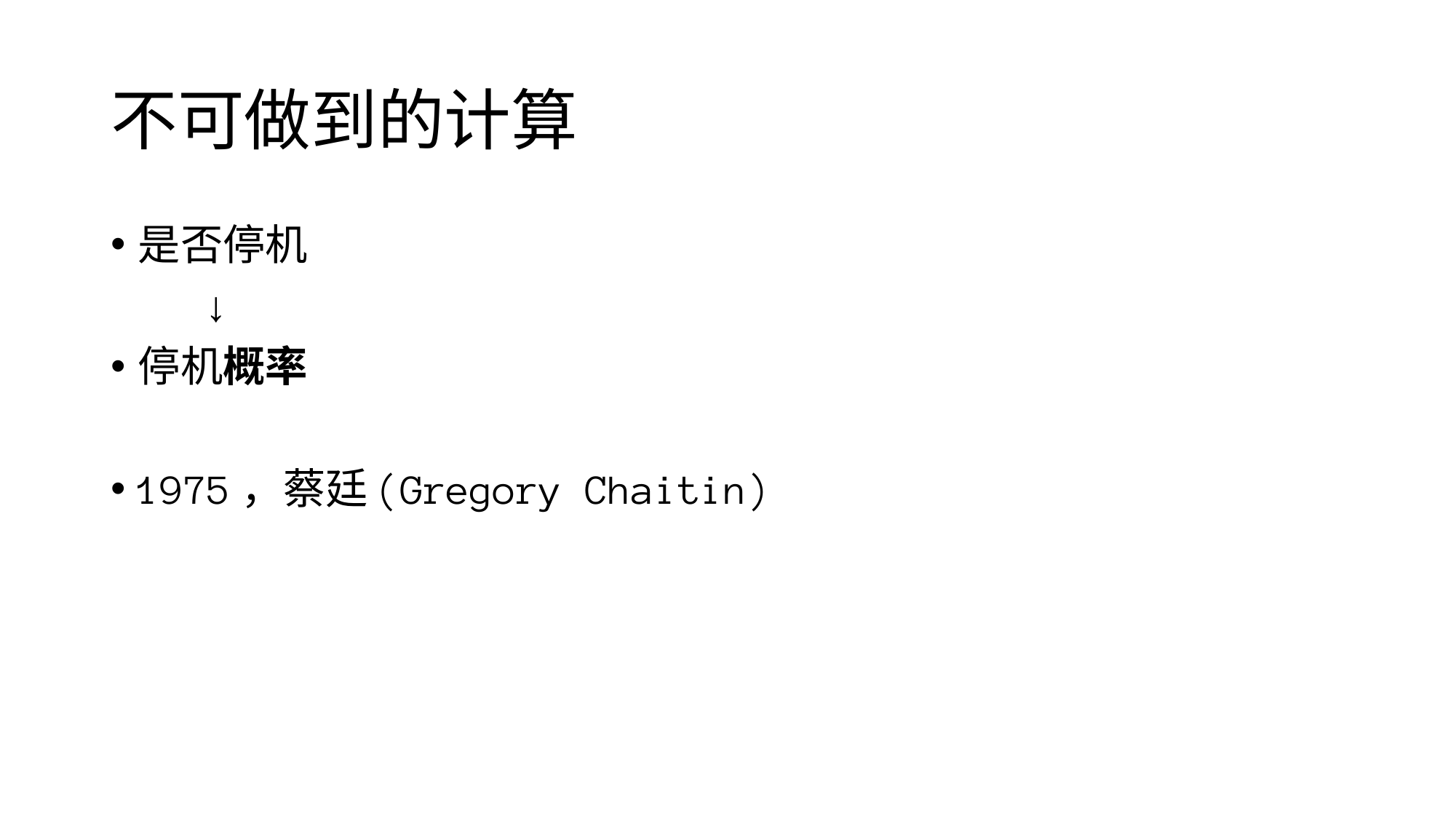

# 不可做到的计算
是否停机
    ↓
停机概率

1975，蔡廷(Gregory Chaitin)